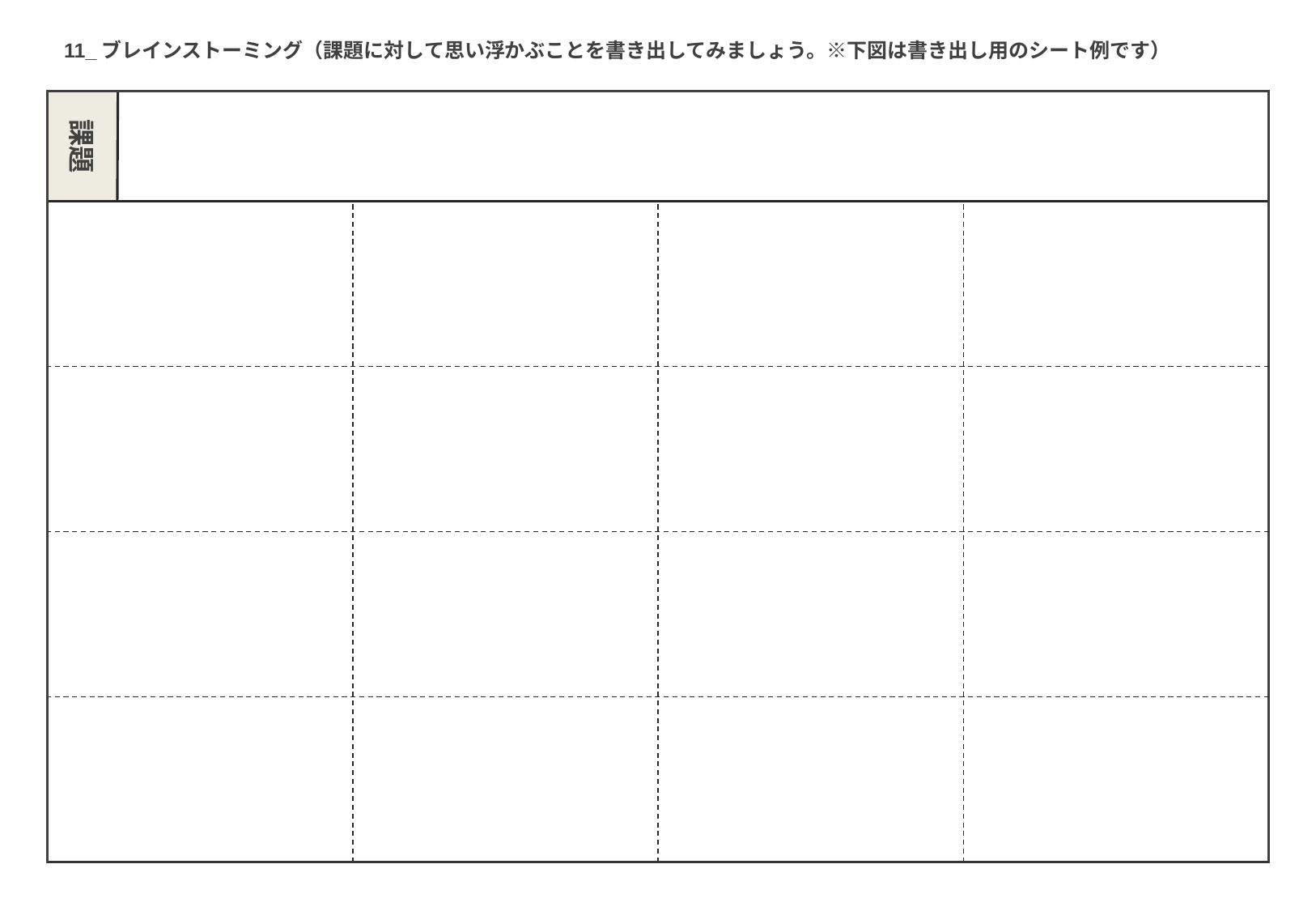

11_ブレインストーミング（課題に対して思い浮かぶことを書き出してみましょう。※下図は書き出し用のシート例です）

課題